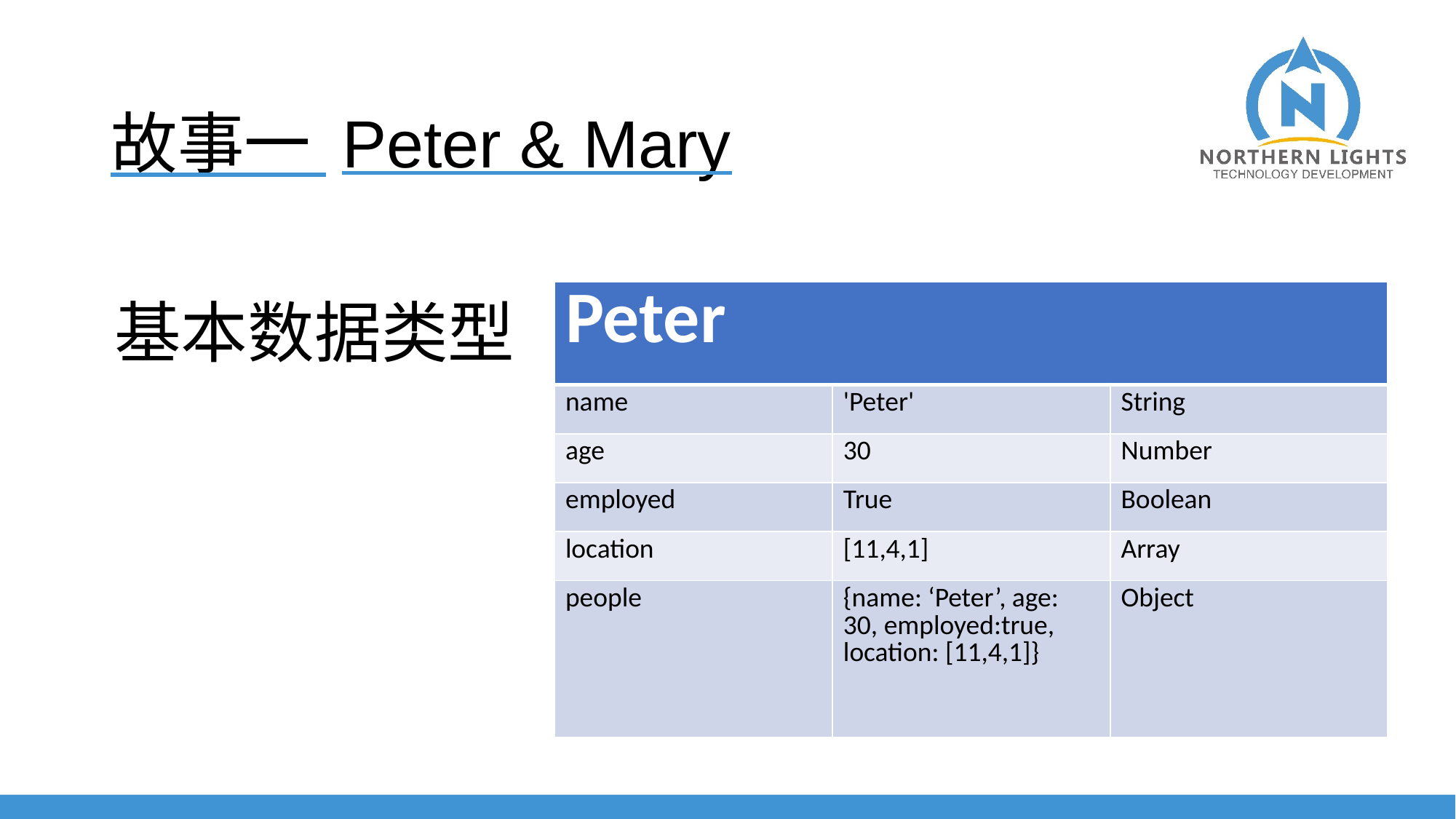

# 故事一 Peter & Mary
基本数据类型
| Peter |  |  |
| --- | --- | --- |
| name | 'Peter' | String |
| age | 30 | Number |
| employed | True | Boolean |
| location | [11,4,1] | Array |
| people | {name: ‘Peter’, age: 30, employed:true, location: [11,4,1]} | Object |